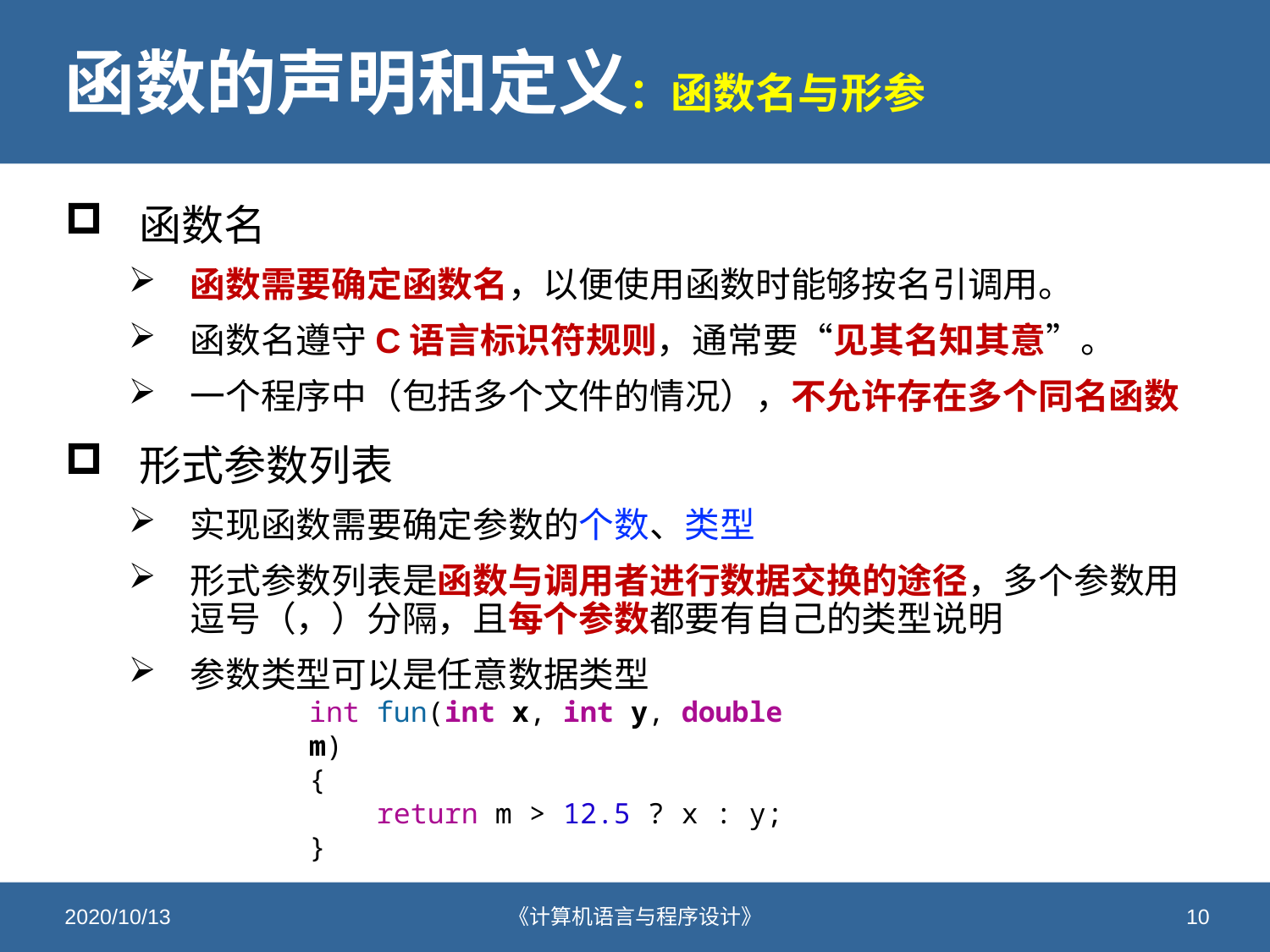

# 函数的声明和定义：函数名与形参
函数名
函数需要确定函数名，以便使用函数时能够按名引调用。
函数名遵守C语言标识符规则，通常要“见其名知其意”。
一个程序中（包括多个文件的情况），不允许存在多个同名函数
形式参数列表
实现函数需要确定参数的个数、类型
形式参数列表是函数与调用者进行数据交换的途径，多个参数用逗号（，）分隔，且每个参数都要有自己的类型说明
参数类型可以是任意数据类型
int fun(int x, int y, double m)
{
    return m > 12.5 ? x : y;
}
2020/10/13
《计算机语言与程序设计》
10